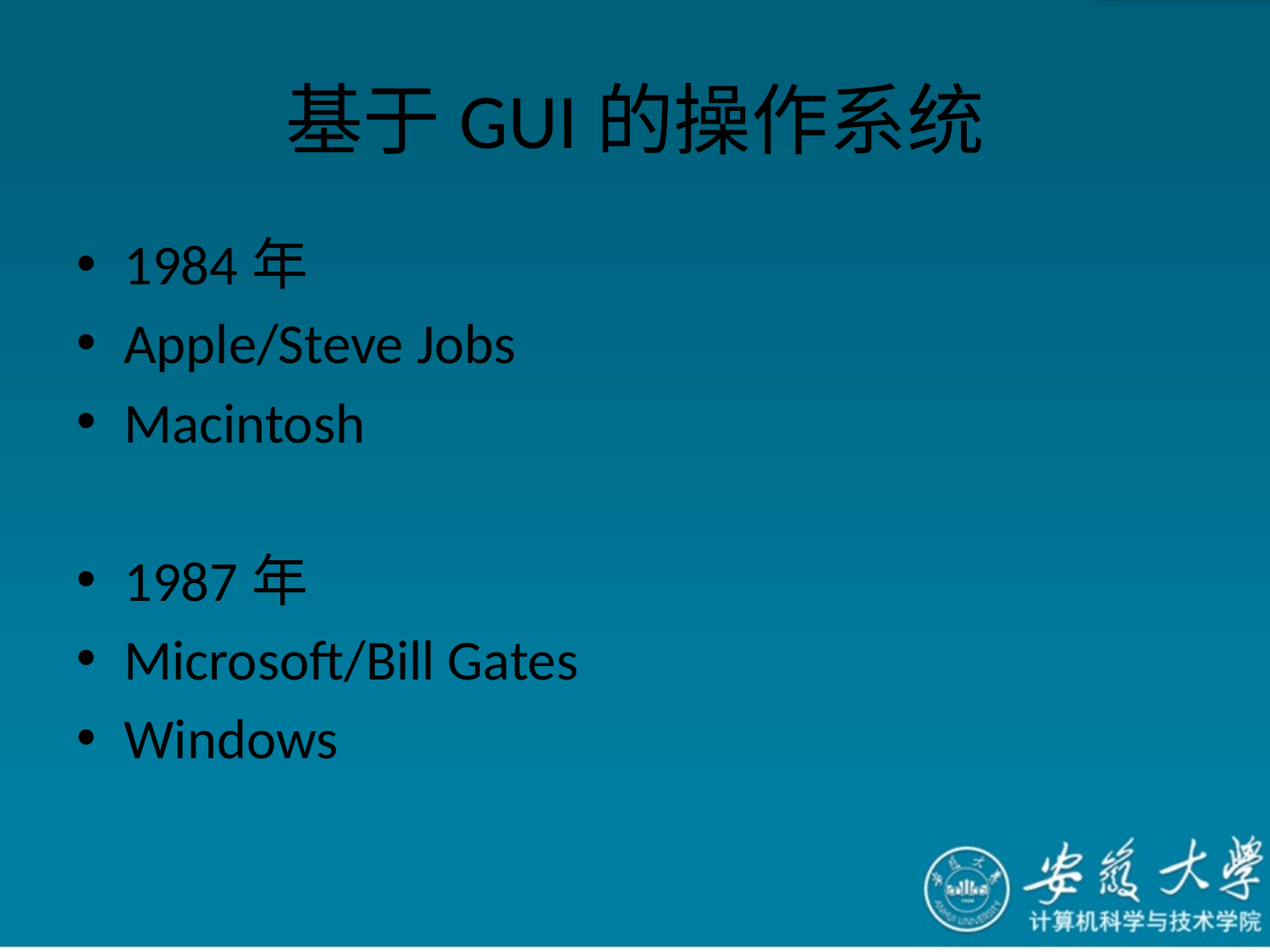

# 基于GUI的操作系统
1984年
Apple/Steve Jobs
Macintosh

1987年
Microsoft/Bill Gates
Windows